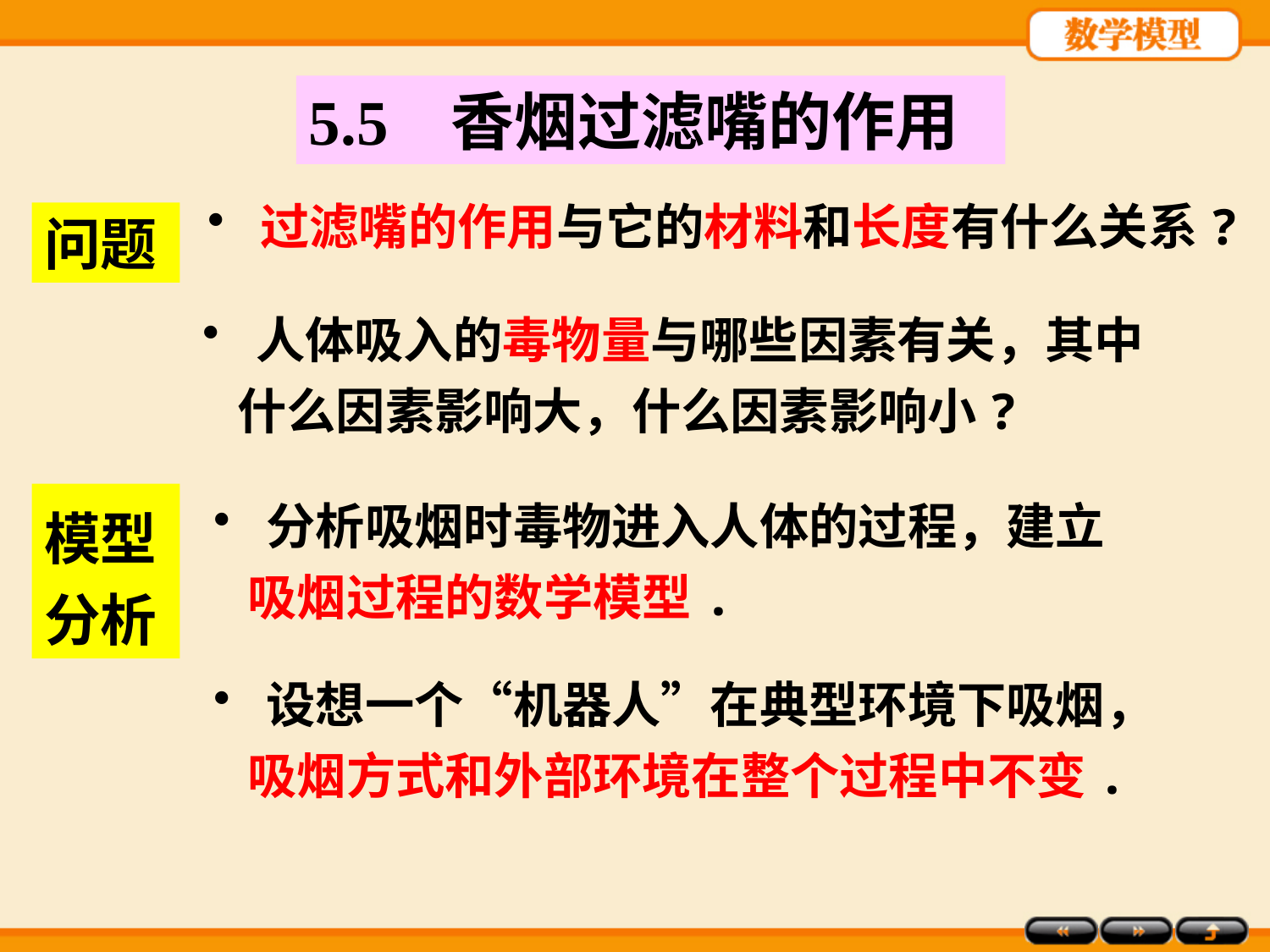

5.5   香烟过滤嘴的作用
 过滤嘴的作用与它的材料和长度有什么关系?
问题
 人体吸入的毒物量与哪些因素有关，其中
  什么因素影响大，什么因素影响小?
 分析吸烟时毒物进入人体的过程，建立
  吸烟过程的数学模型.
模型分析
 设想一个“机器人”在典型环境下吸烟，
  吸烟方式和外部环境在整个过程中不变.